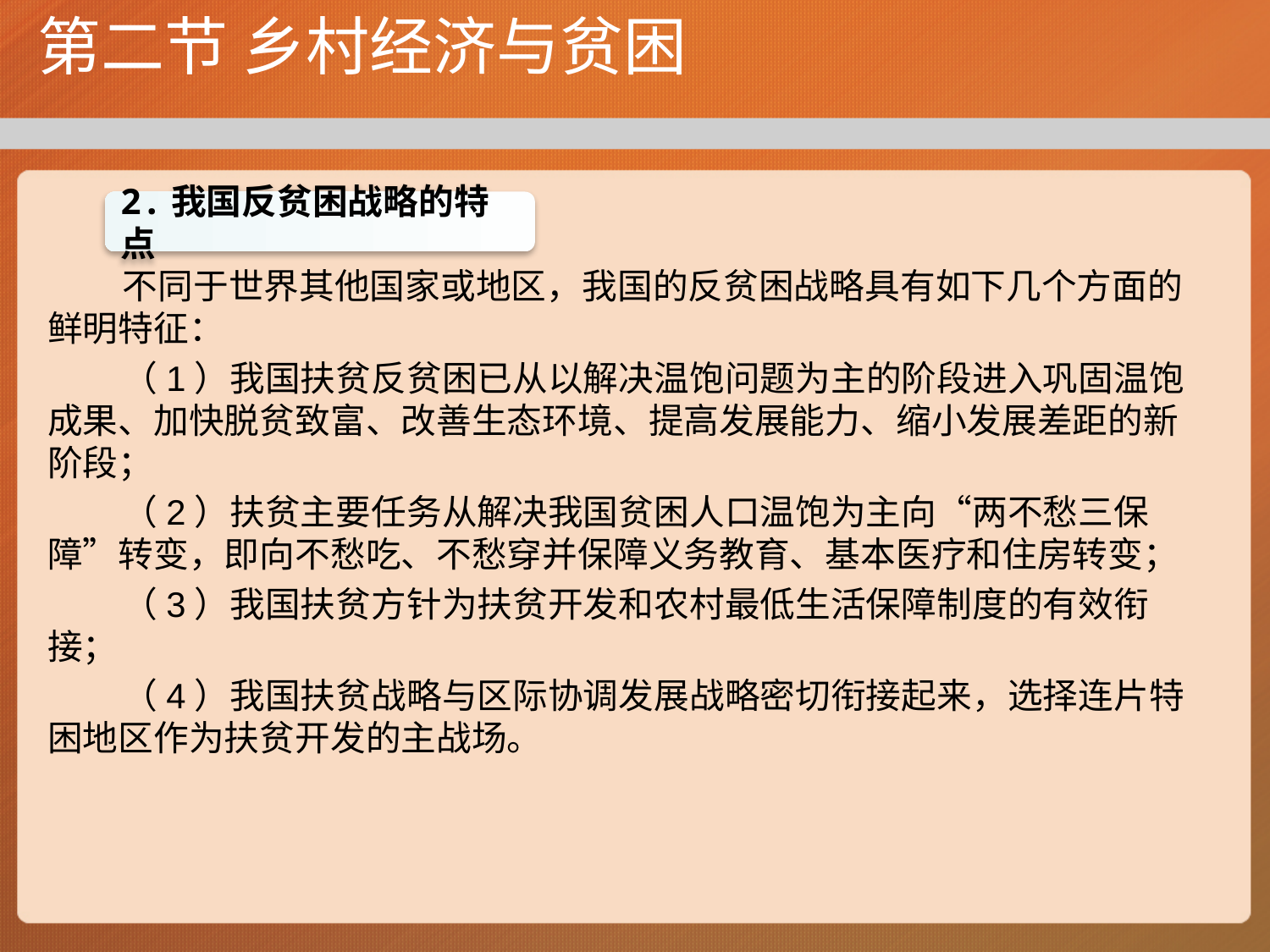

# 第二节 乡村经济与贫困

不同于世界其他国家或地区，我国的反贫困战略具有如下几个方面的鲜明特征：
（1）我国扶贫反贫困已从以解决温饱问题为主的阶段进入巩固温饱成果、加快脱贫致富、改善生态环境、提高发展能力、缩小发展差距的新阶段；
（2）扶贫主要任务从解决我国贫困人口温饱为主向“两不愁三保障”转变，即向不愁吃、不愁穿并保障义务教育、基本医疗和住房转变；
（3）我国扶贫方针为扶贫开发和农村最低生活保障制度的有效衔接；
（4）我国扶贫战略与区际协调发展战略密切衔接起来，选择连片特困地区作为扶贫开发的主战场。
2.我国反贫困战略的特点